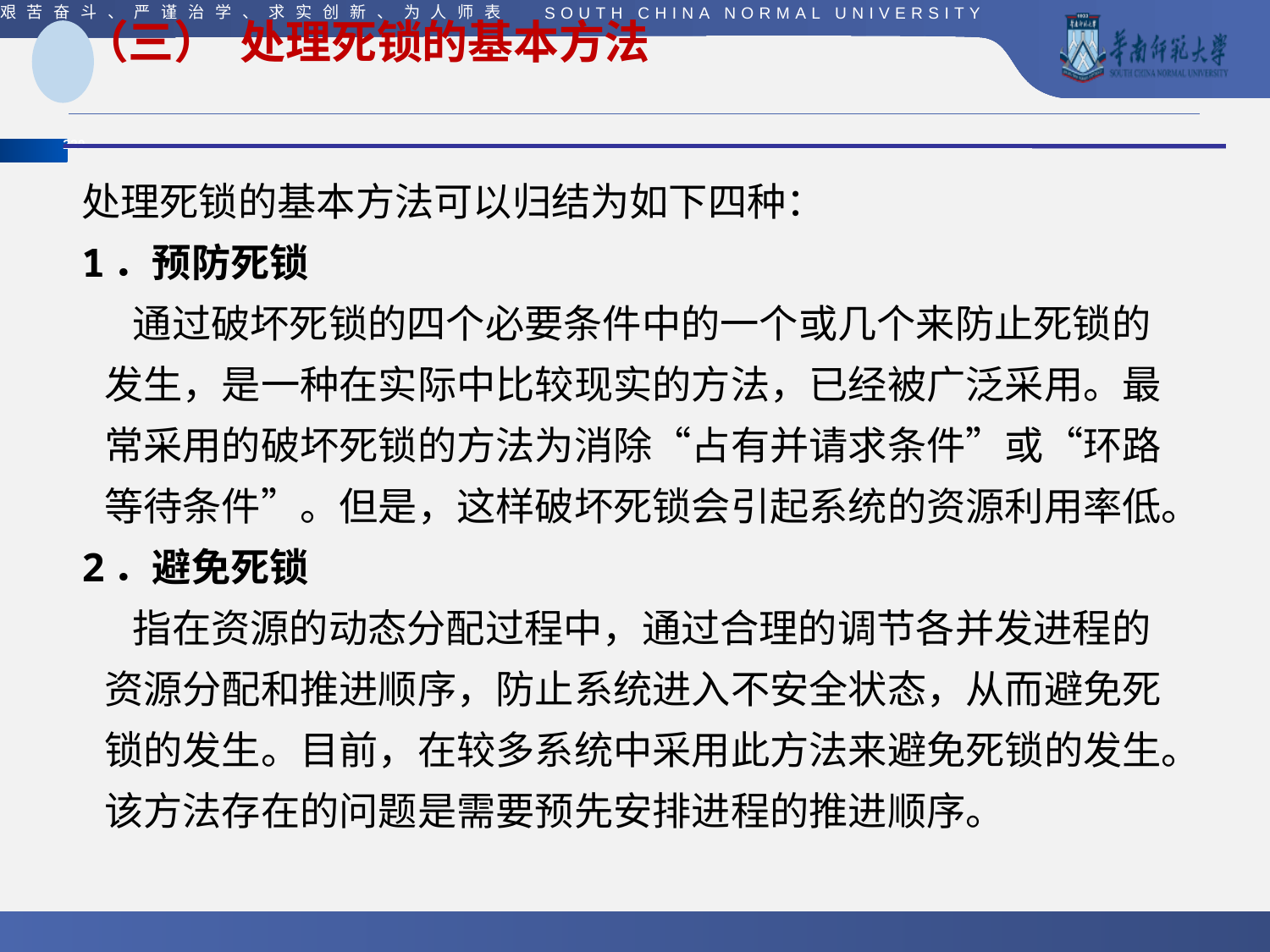

# （三）  处理死锁的基本方法
处理死锁的基本方法可以归结为如下四种：
1．预防死锁
     通过破坏死锁的四个必要条件中的一个或几个来防止死锁的发生，是一种在实际中比较现实的方法，已经被广泛采用。最常采用的破坏死锁的方法为消除“占有并请求条件”或“环路等待条件”。但是，这样破坏死锁会引起系统的资源利用率低。
2．避免死锁
     指在资源的动态分配过程中，通过合理的调节各并发进程的资源分配和推进顺序，防止系统进入不安全状态，从而避免死锁的发生。目前，在较多系统中采用此方法来避免死锁的发生。该方法存在的问题是需要预先安排进程的推进顺序。

220